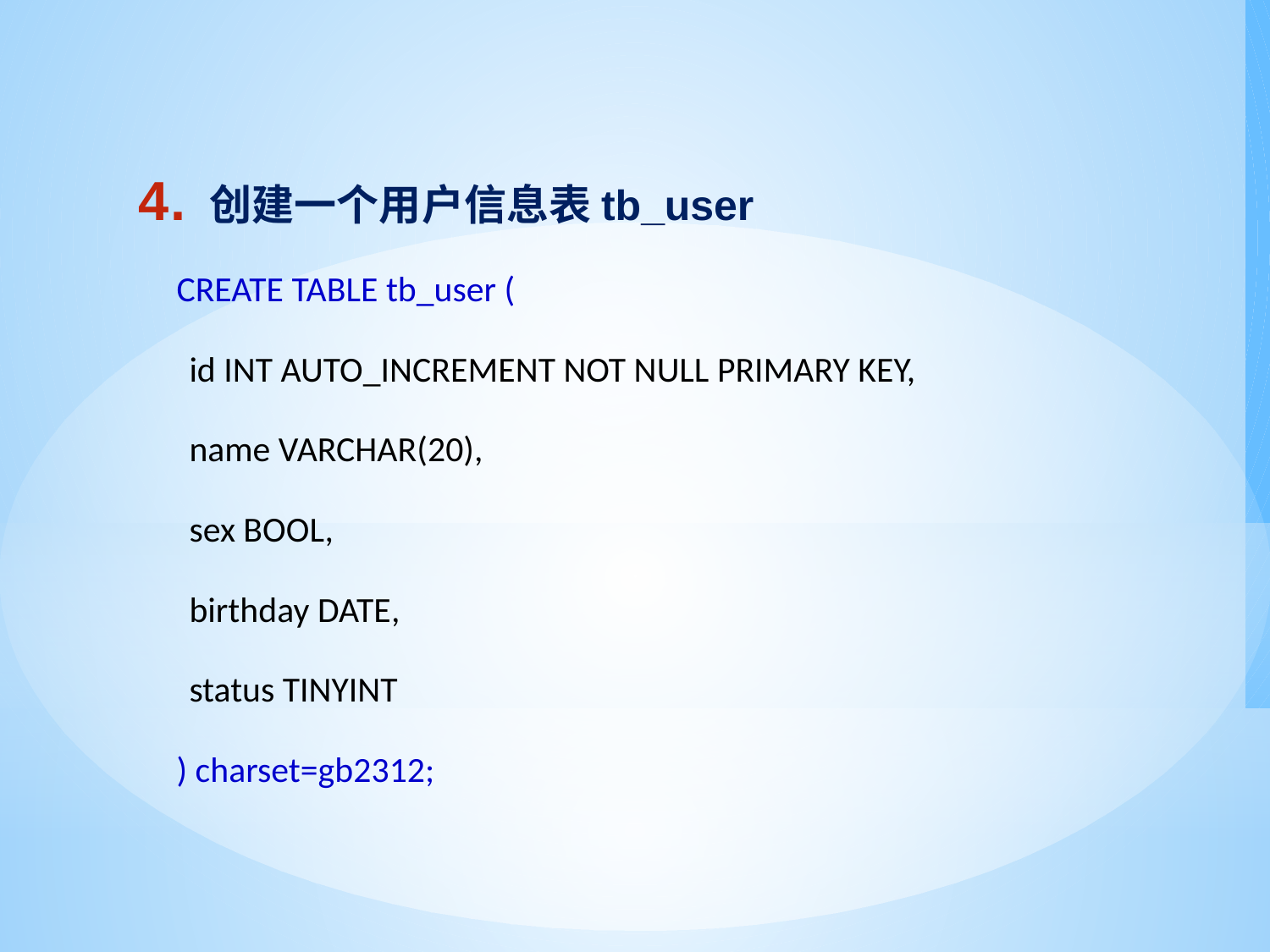

#
创建一个用户信息表tb_user
CREATE TABLE tb_user (
id INT AUTO_INCREMENT NOT NULL PRIMARY KEY,
name VARCHAR(20),
sex BOOL,
birthday DATE,
status TINYINT
) charset=gb2312;